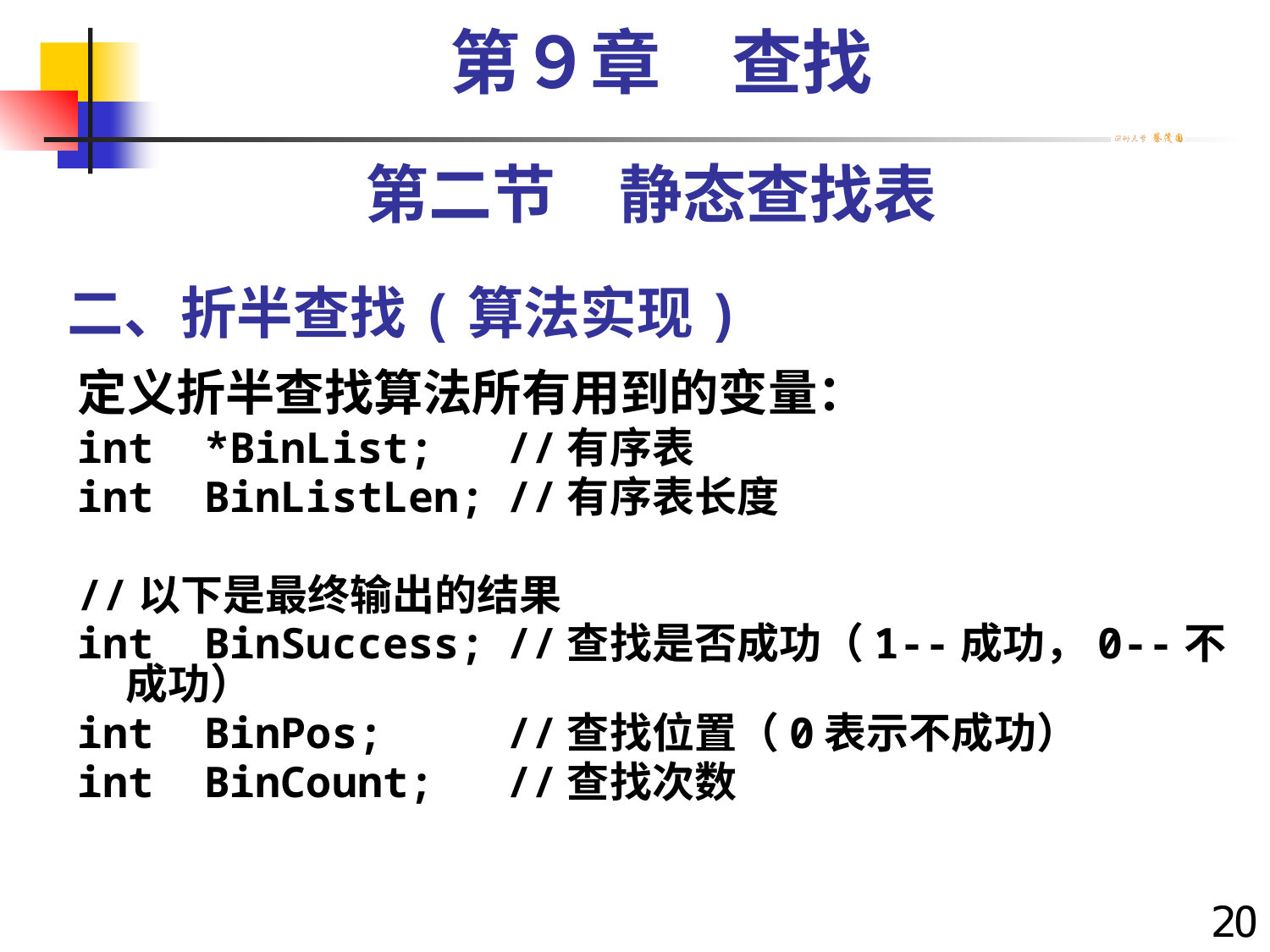

第９章　查找
第二节　静态查找表
# 二、折半查找(算法实现)
定义折半查找算法所有用到的变量：
int  *BinList;	//有序表
int  BinListLen;	//有序表长度

//以下是最终输出的结果
int  BinSuccess;	//查找是否成功（1--成功，0--不成功）
int  BinPos;	//查找位置（0表示不成功）
int  BinCount;	//查找次数

20